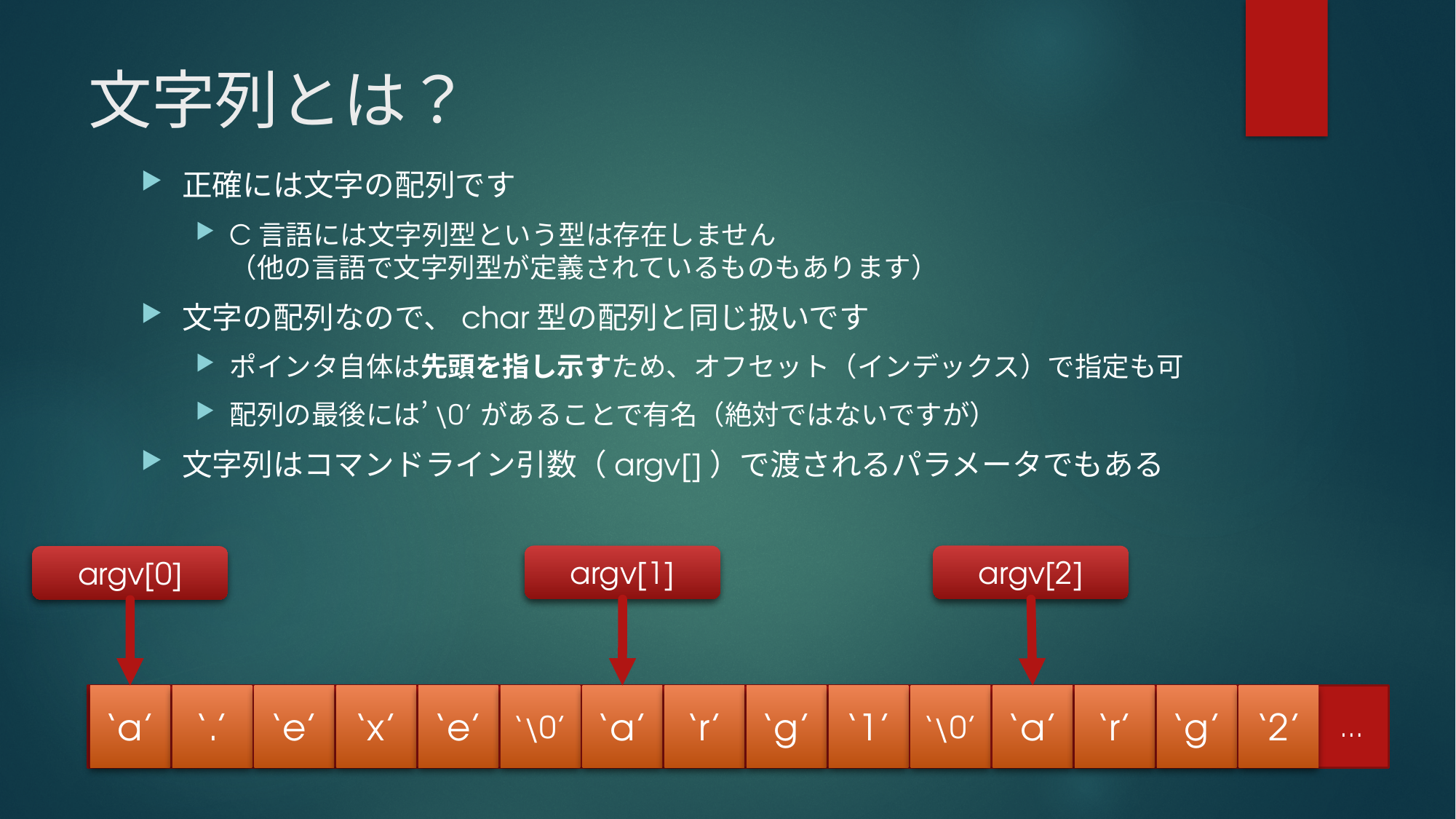

# 文字列とは？
正確には文字の配列です
C言語には文字列型という型は存在しません
（他の言語で文字列型が定義されているものもあります）
文字の配列なので、char型の配列と同じ扱いです
ポインタ自体は先頭を指し示すため、オフセット（インデックス）で指定も可
配列の最後には’\0’があることで有名（絶対ではないですが）
文字列はコマンドライン引数（argv[]）で渡されるパラメータでもある
argv[1]
argv[2]
argv[0]

‘a’
‘.’
‘e’
‘x’
‘e’
‘\0’
‘a’
‘r’
‘g’
‘1’
‘\0’
‘a’
‘r’
‘g’
‘2’
…